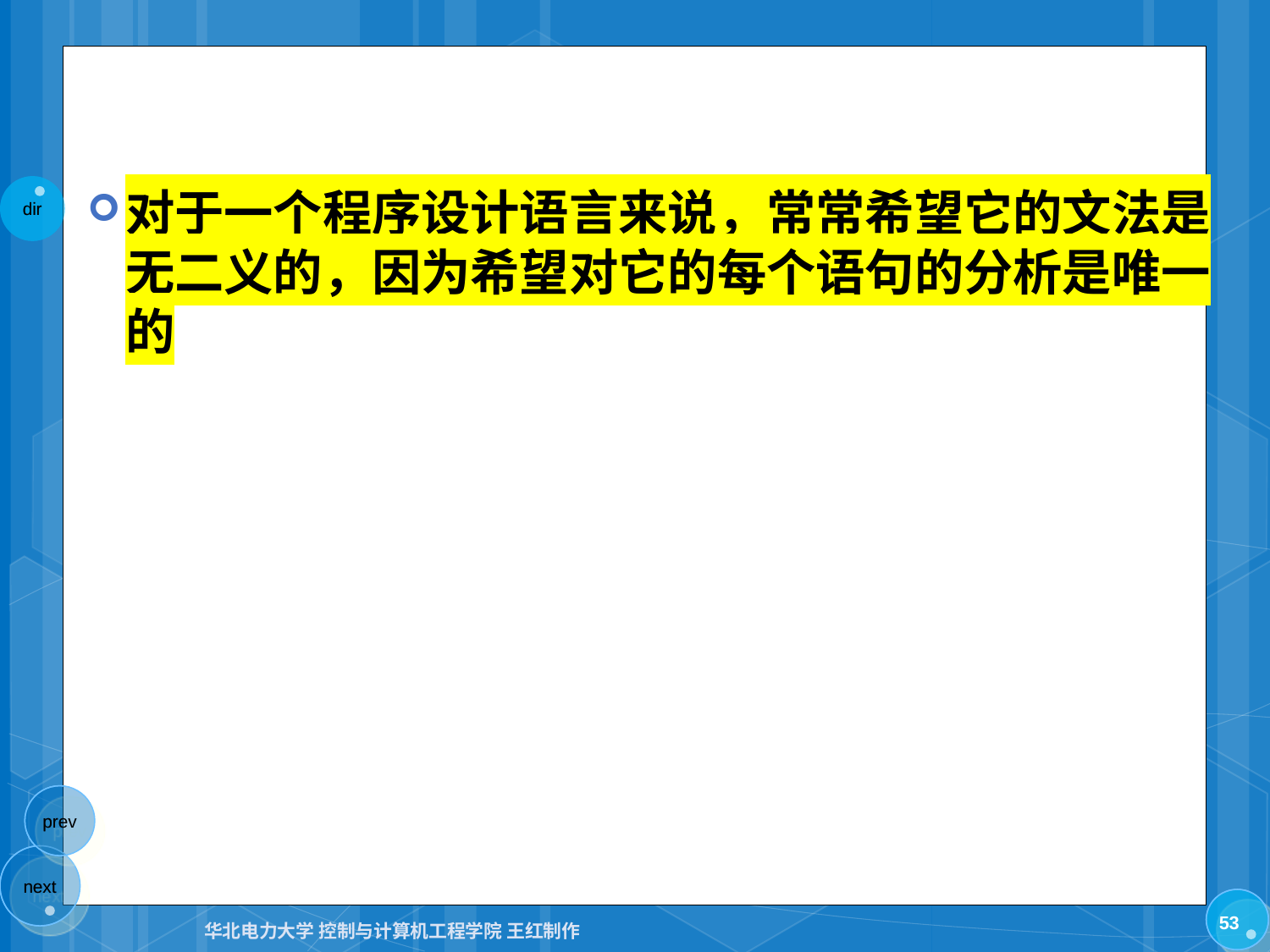

对于一个程序设计语言来说，常常希望它的文法是无二义的，因为希望对它的每个语句的分析是唯一的
53
华北电力大学 控制与计算机工程学院 王红制作